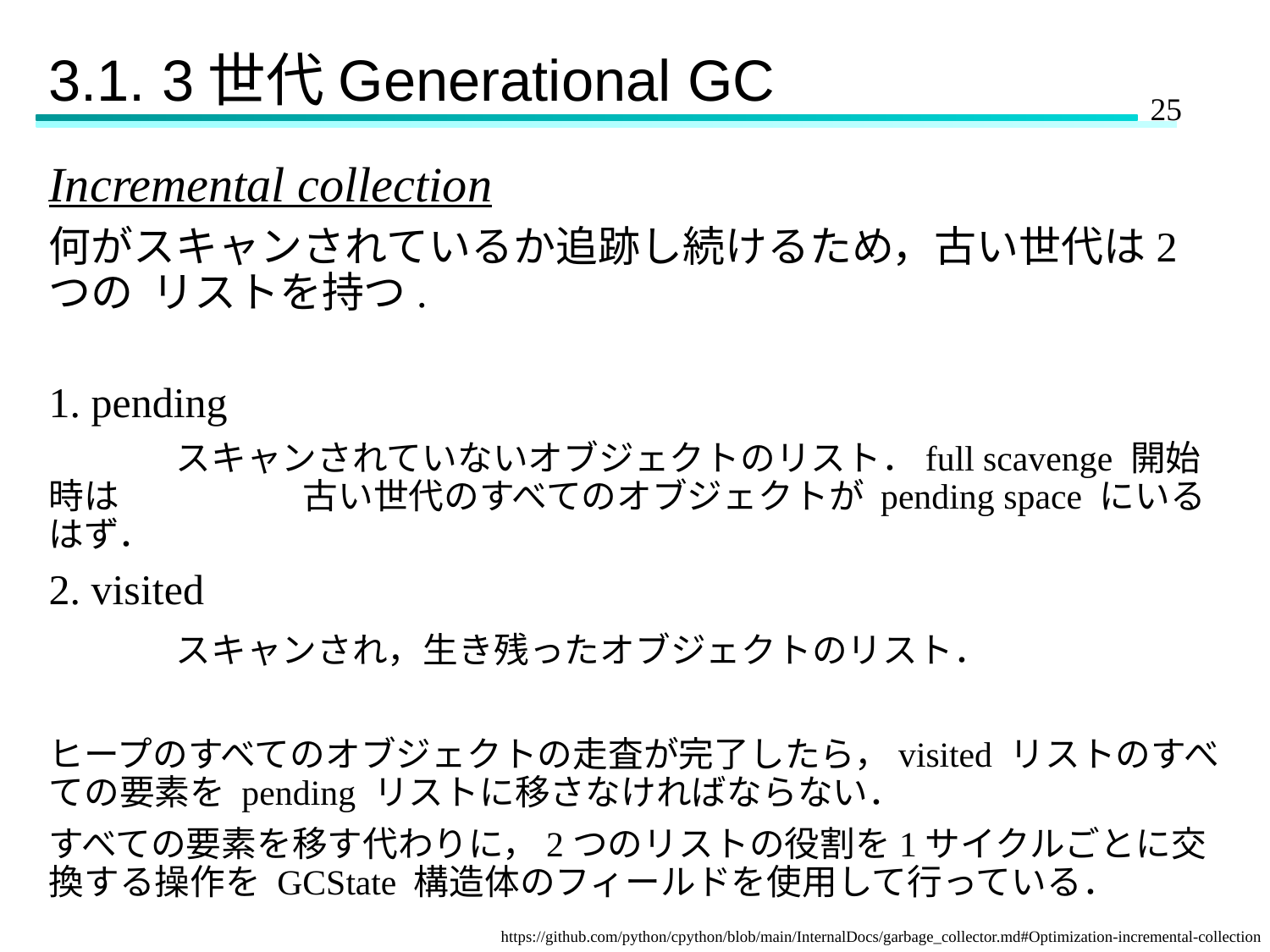

# 3.1. 3世代Generational GC
Incremental collection
何がスキャンされているか追跡し続けるため，古い世代は2つの  リストを持つ.

1. pending
	スキャンされていないオブジェクトのリスト．full scavenge 開始時は         	古い世代のすべてのオブジェクトが pending space にいるはず．
2. visited
	スキャンされ，生き残ったオブジェクトのリスト．

ヒープのすべてのオブジェクトの走査が完了したら，visited リストのすべての要素を pending リストに移さなければならない．
すべての要素を移す代わりに，2つのリストの役割を1サイクルごとに交換する操作を GCState 構造体のフィールドを使用して行っている．

https://github.com/python/cpython/blob/main/InternalDocs/garbage_collector.md#Optimization-incremental-collection